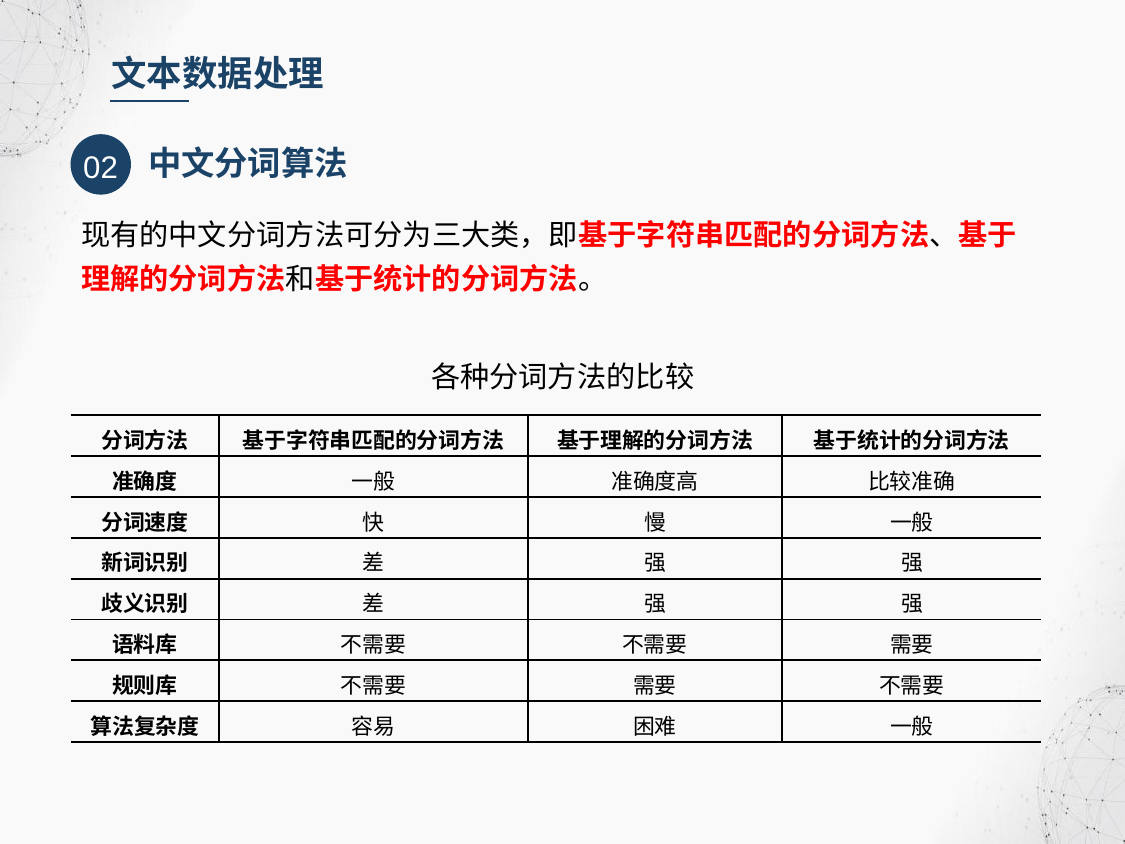

文本数据处理

02
中文分词算法
现有的中文分词方法可分为三大类，即基于字符串匹配的分词方法、基于理解的分词方法和基于统计的分词方法。
各种分词方法的比较
| 分词方法 | 基于字符串匹配的分词方法 | 基于理解的分词方法 | 基于统计的分词方法 |
| --- | --- | --- | --- |
| 准确度 | 一般 | 准确度高 | 比较准确 |
| 分词速度 | 快 | 慢 | 一般 |
| 新词识别 | 差 | 强 | 强 |
| 歧义识别 | 差 | 强 | 强 |
| 语料库 | 不需要 | 不需要 | 需要 |
| 规则库 | 不需要 | 需要 | 不需要 |
| 算法复杂度 | 容易 | 困难 | 一般 |